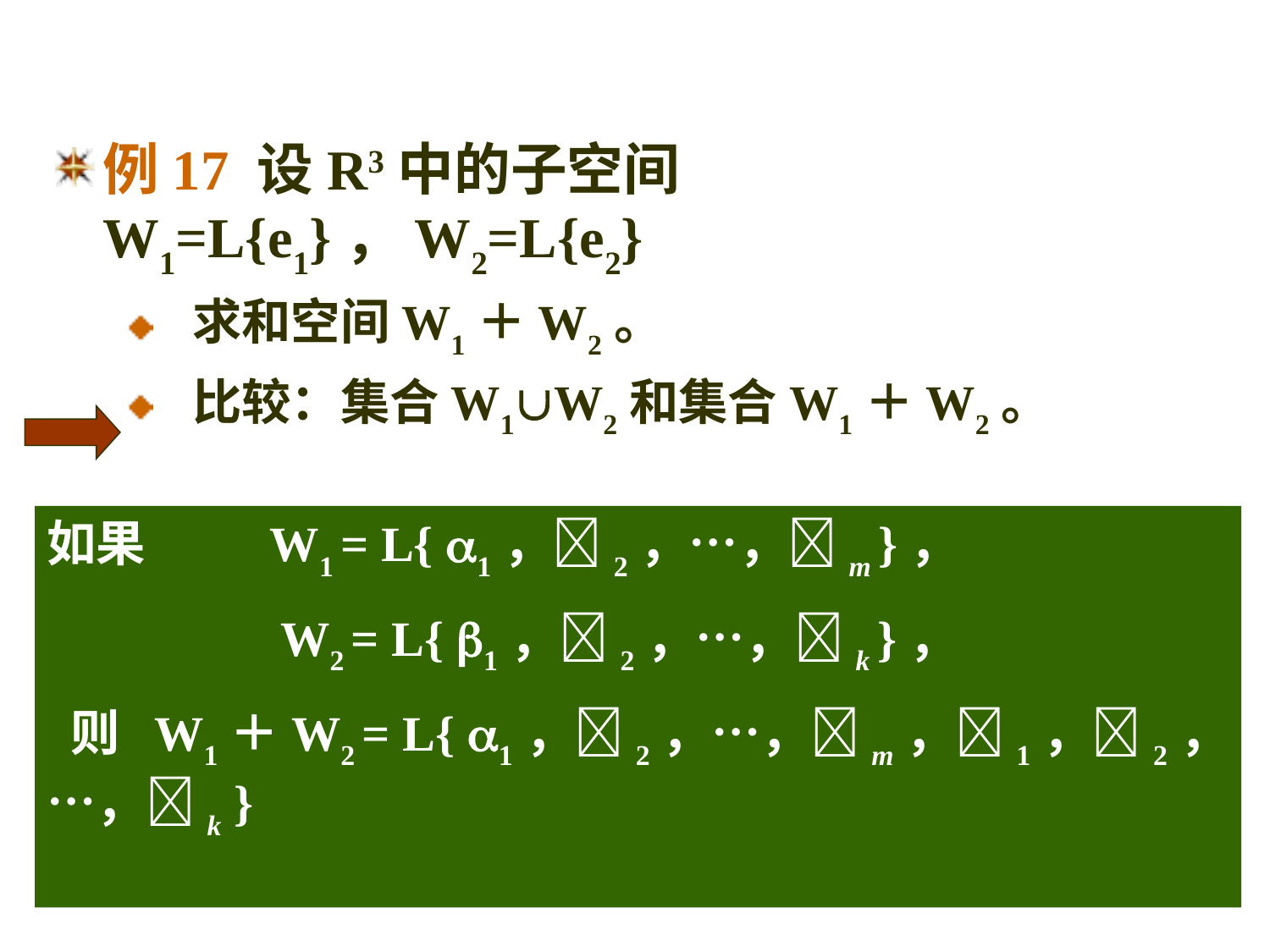

例17 设R3中的子空间W1=L{e1}，W2=L{e2}
  求和空间W1＋W2。
  比较：集合W1∪W2和集合W1＋W2。

如果          W1 = L{ α1，α2，…，αm }，
                   W2 = L{ β1，β2，…，βk }，
 则  W1＋W2 = L{ α1，α2，…，αm，β1，β2，…，βk }